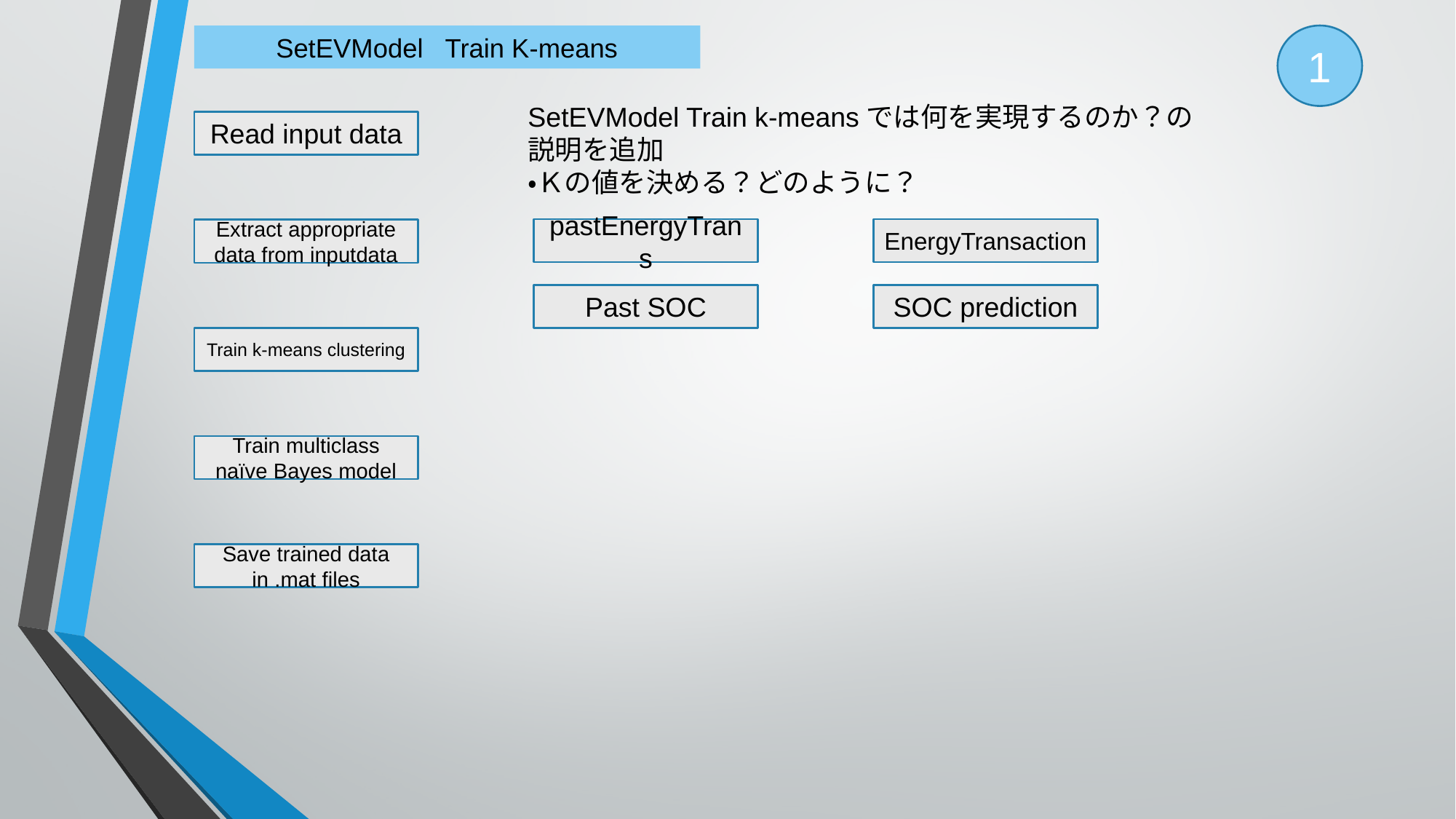

SetEVModel   Train K-means
1
SetEVModel Train k-meansでは何を実現するのか？の説明を追加
・Ｋの値を決める？どのように？
Read input data
pastEnergyTrans
EnergyTransaction
Extract appropriate data from inputdata
Past SOC
SOC prediction
Train k-means clustering
Train multiclass naïve Bayes model
Save trained data in .mat files